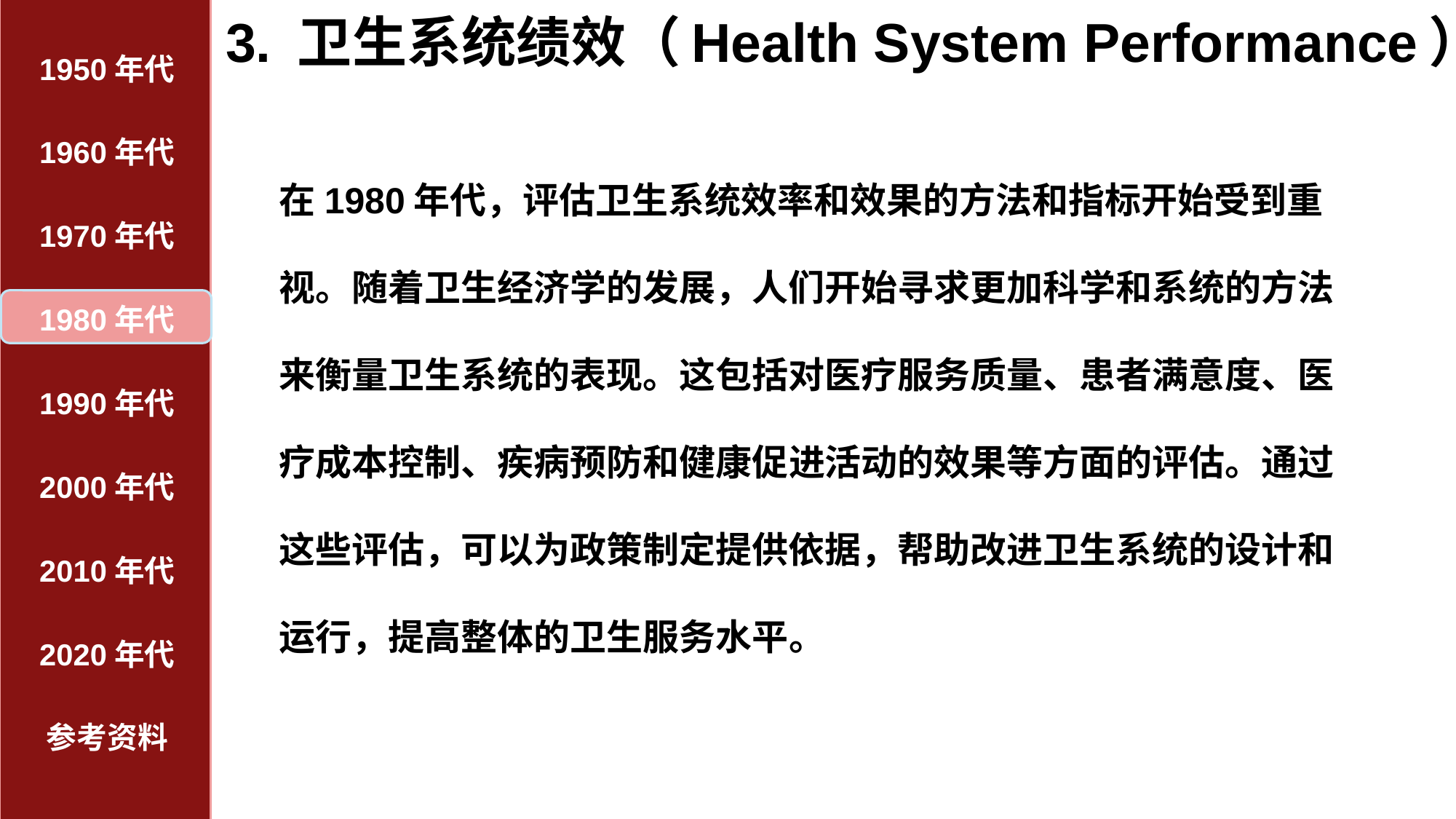

# 3. 卫生系统绩效（Health System Performance）：

1950年代
1960年代
在1980年代，评估卫生系统效率和效果的方法和指标开始受到重视。随着卫生经济学的发展，人们开始寻求更加科学和系统的方法来衡量卫生系统的表现。这包括对医疗服务质量、患者满意度、医疗成本控制、疾病预防和健康促进活动的效果等方面的评估。通过这些评估，可以为政策制定提供依据，帮助改进卫生系统的设计和运行，提高整体的卫生服务水平。
1970年代

1980年代

1990年代

2000年代
2010年代
2020年代
参考资料